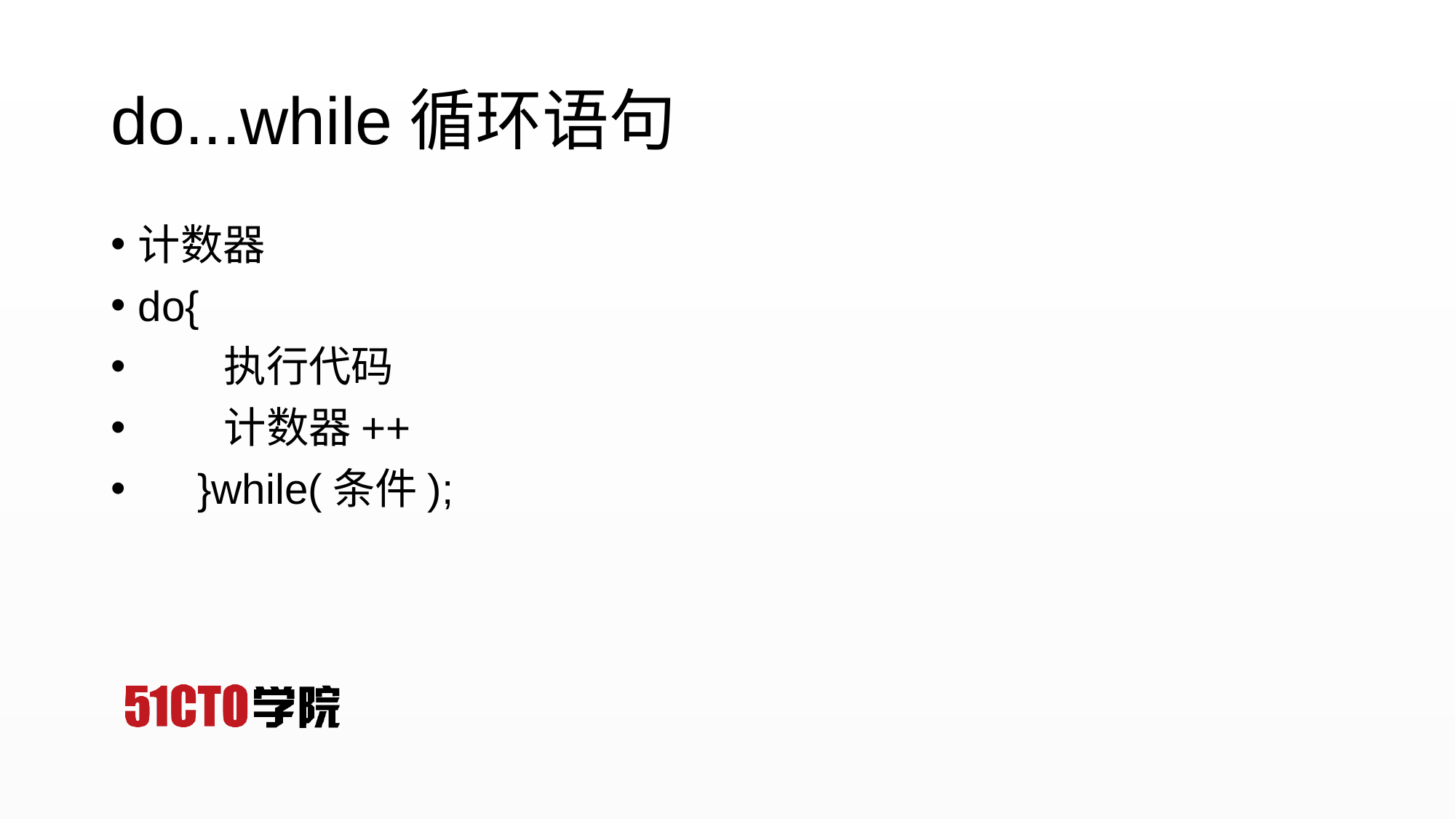

# do...while循环语句
计数器
do{
        执行代码
        计数器++
     }while(条件);